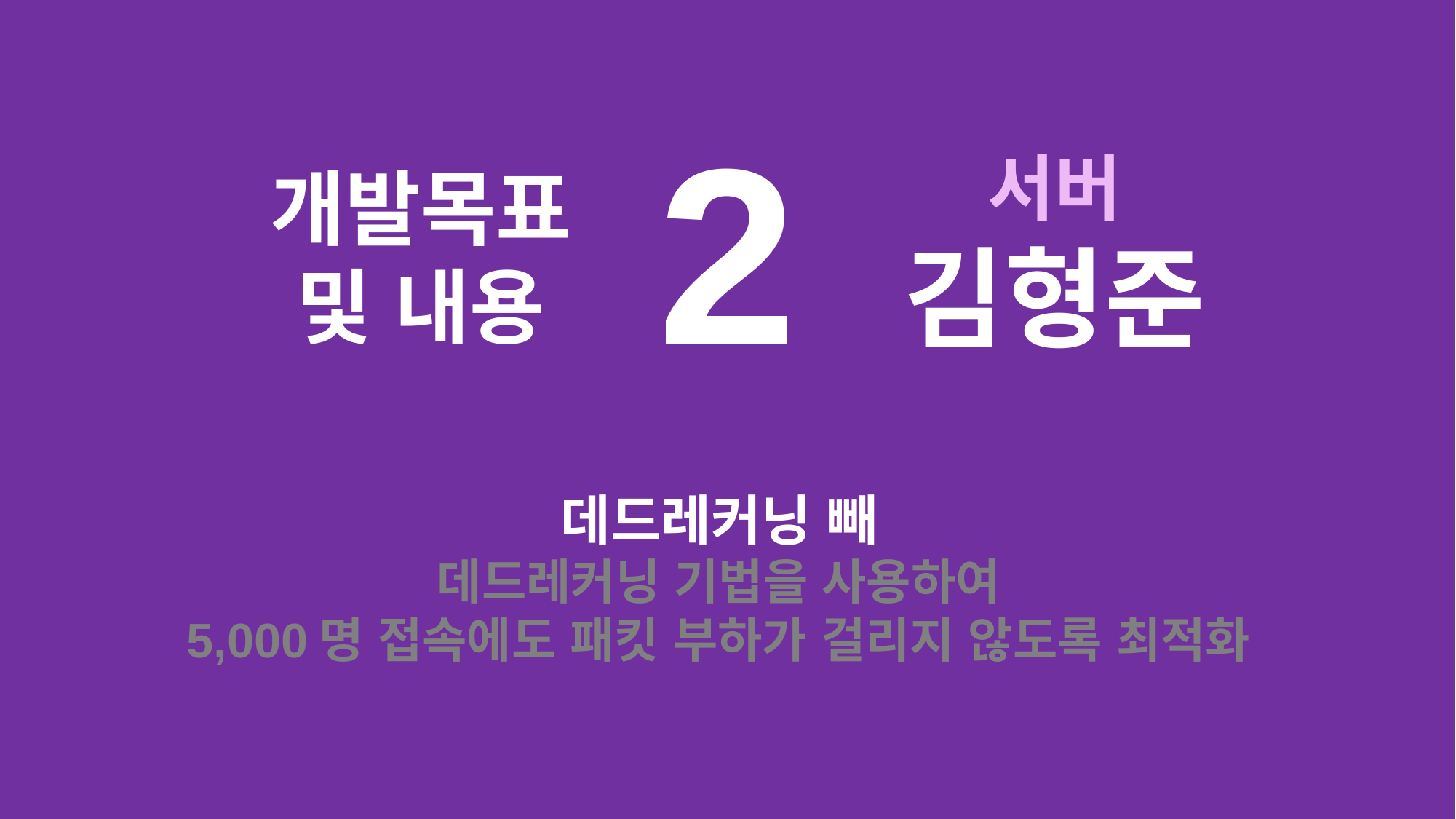

2
서버
김형준
개발목표
및 내용
데드레커닝 빼
데드레커닝 기법을 사용하여
5,000명 접속에도 패킷 부하가 걸리지 않도록 최적화